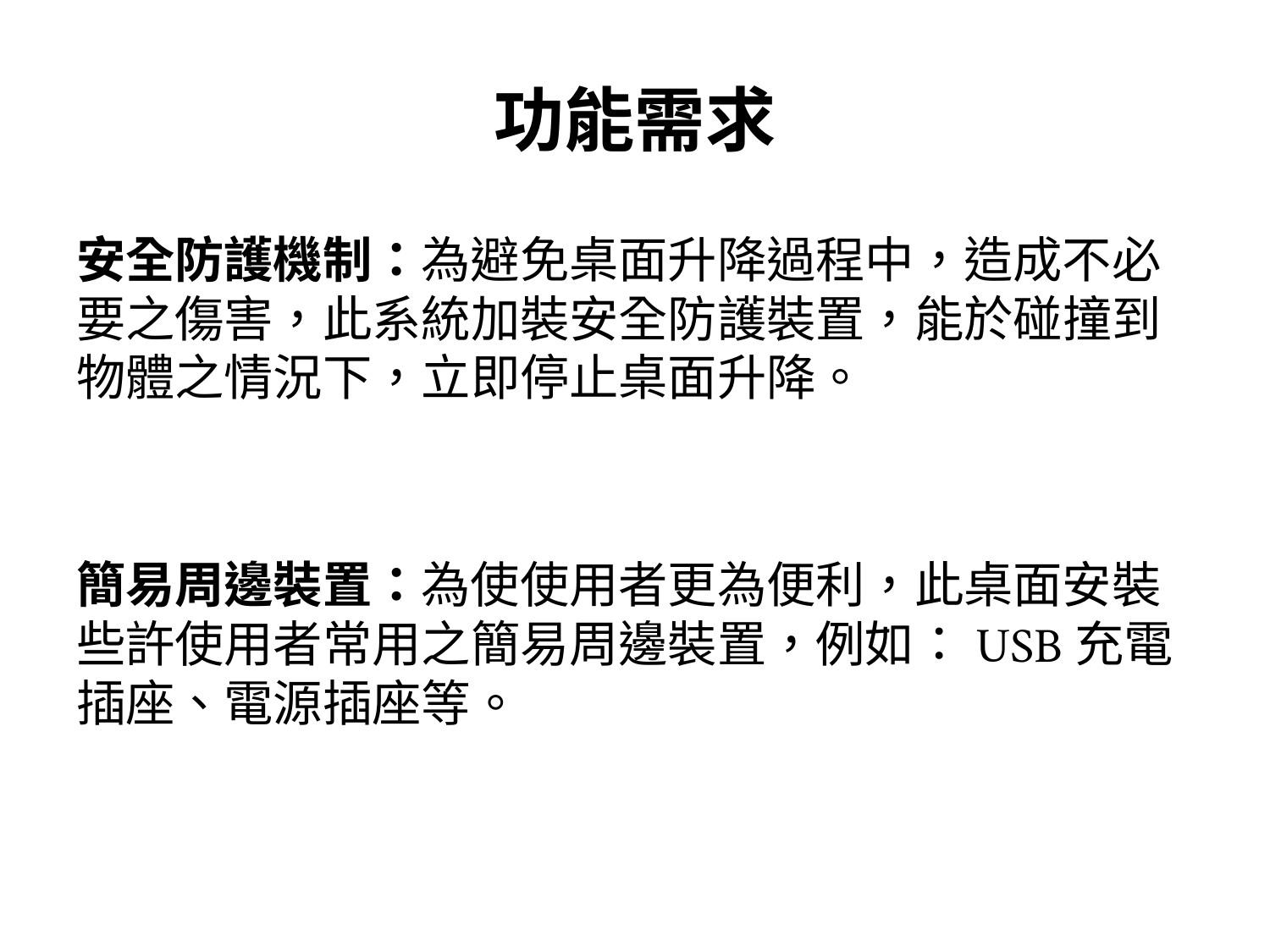

# 功能需求
安全防護機制：為避免桌面升降過程中，造成不必要之傷害，此系統加裝安全防護裝置，能於碰撞到物體之情況下，立即停止桌面升降。

簡易周邊裝置：為使使用者更為便利，此桌面安裝些許使用者常用之簡易周邊裝置，例如：USB充電插座、電源插座等。